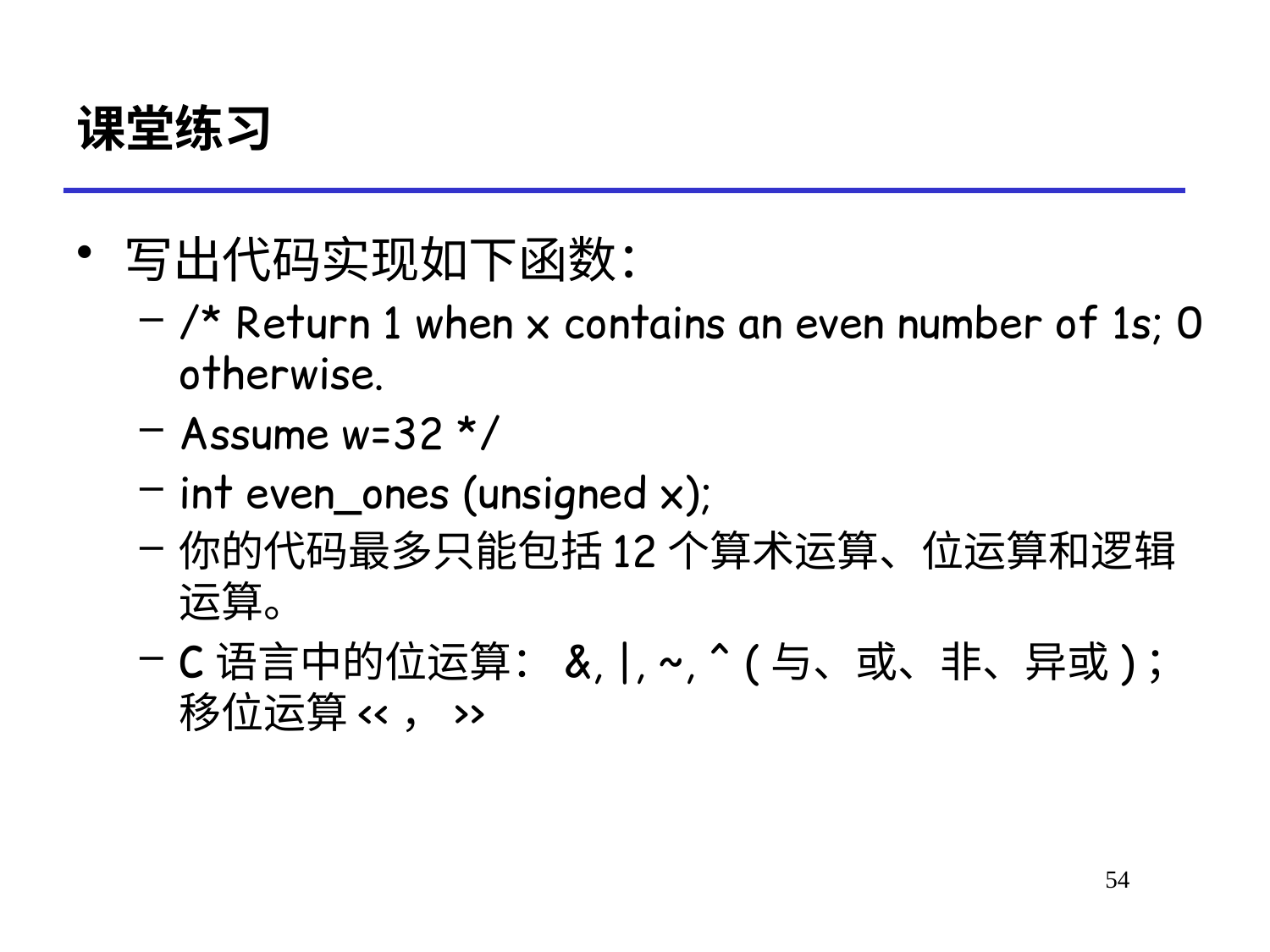

# 课堂练习
写出代码实现如下函数：
/* Return 1 when x contains an even number of 1s; 0 otherwise.
Assume w=32 */
int even_ones (unsigned x);
你的代码最多只能包括12个算术运算、位运算和逻辑运算。
C语言中的位运算：&, |, ~, ^ (与、或、非、异或)；移位运算<<，>>

54